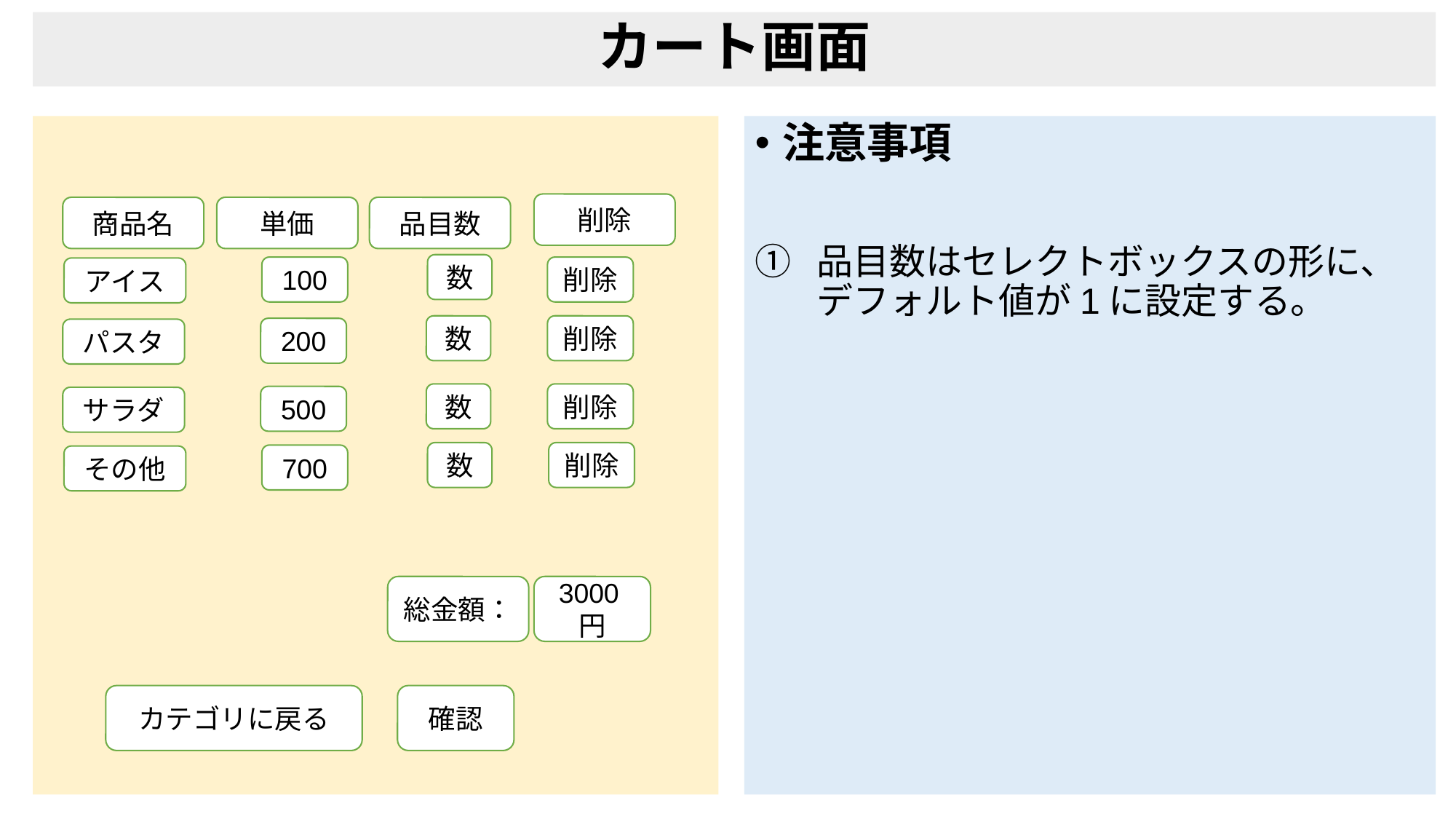

# カート画面

注意事項

品目数はセレクトボックスの形に、デフォルト値が1に設定する。

削除
商品名
単価
品目数
数
100
削除
アイス
数
削除
200
パスタ
数
削除
500
サラダ
数
削除
700
その他
総金額：
3000円
確認
カテゴリに戻る